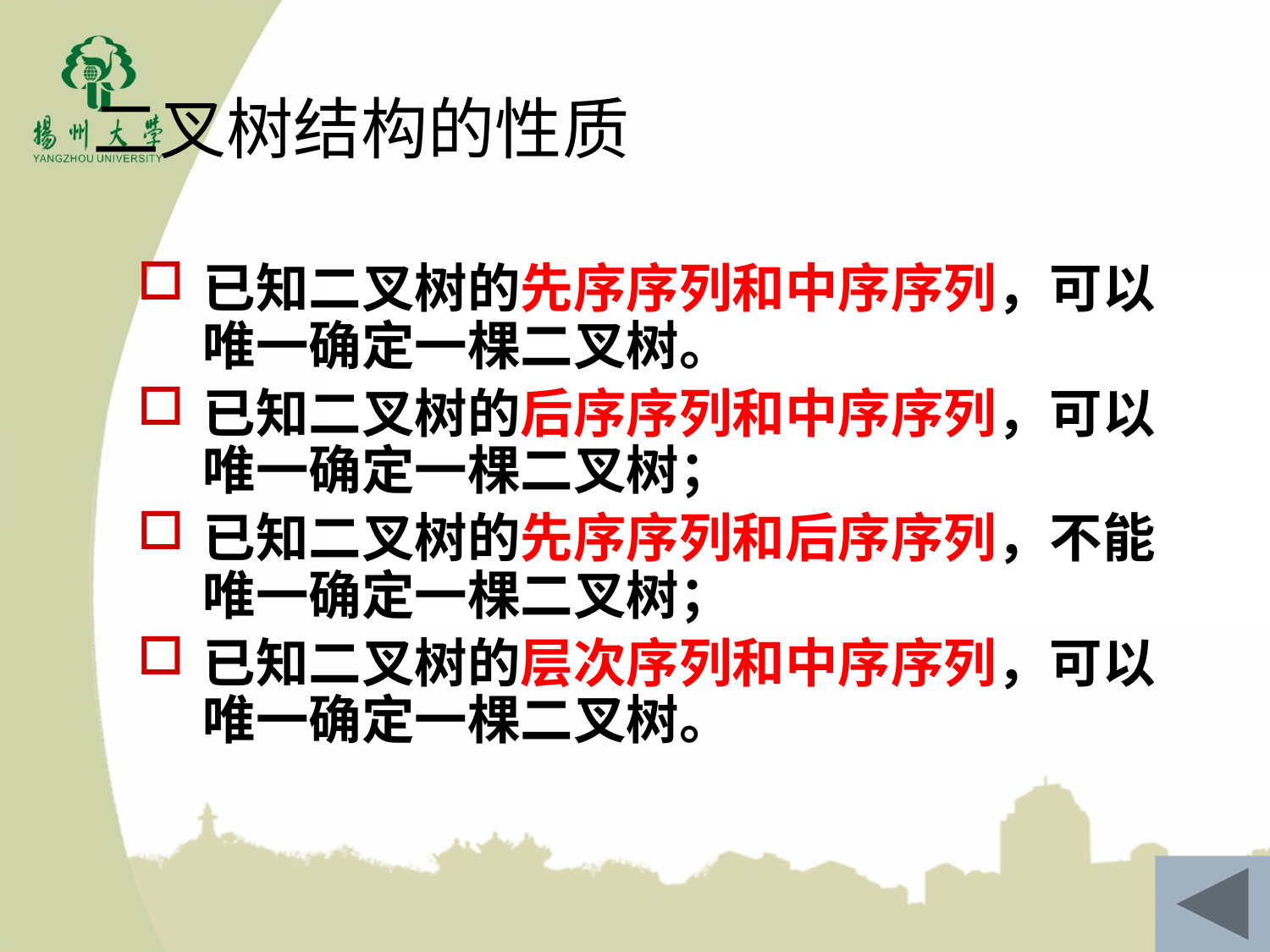

二叉树结构的性质
已知二叉树的先序序列和中序序列，可以唯一确定一棵二叉树。
已知二叉树的后序序列和中序序列，可以唯一确定一棵二叉树；
已知二叉树的先序序列和后序序列，不能唯一确定一棵二叉树；
已知二叉树的层次序列和中序序列，可以唯一确定一棵二叉树。